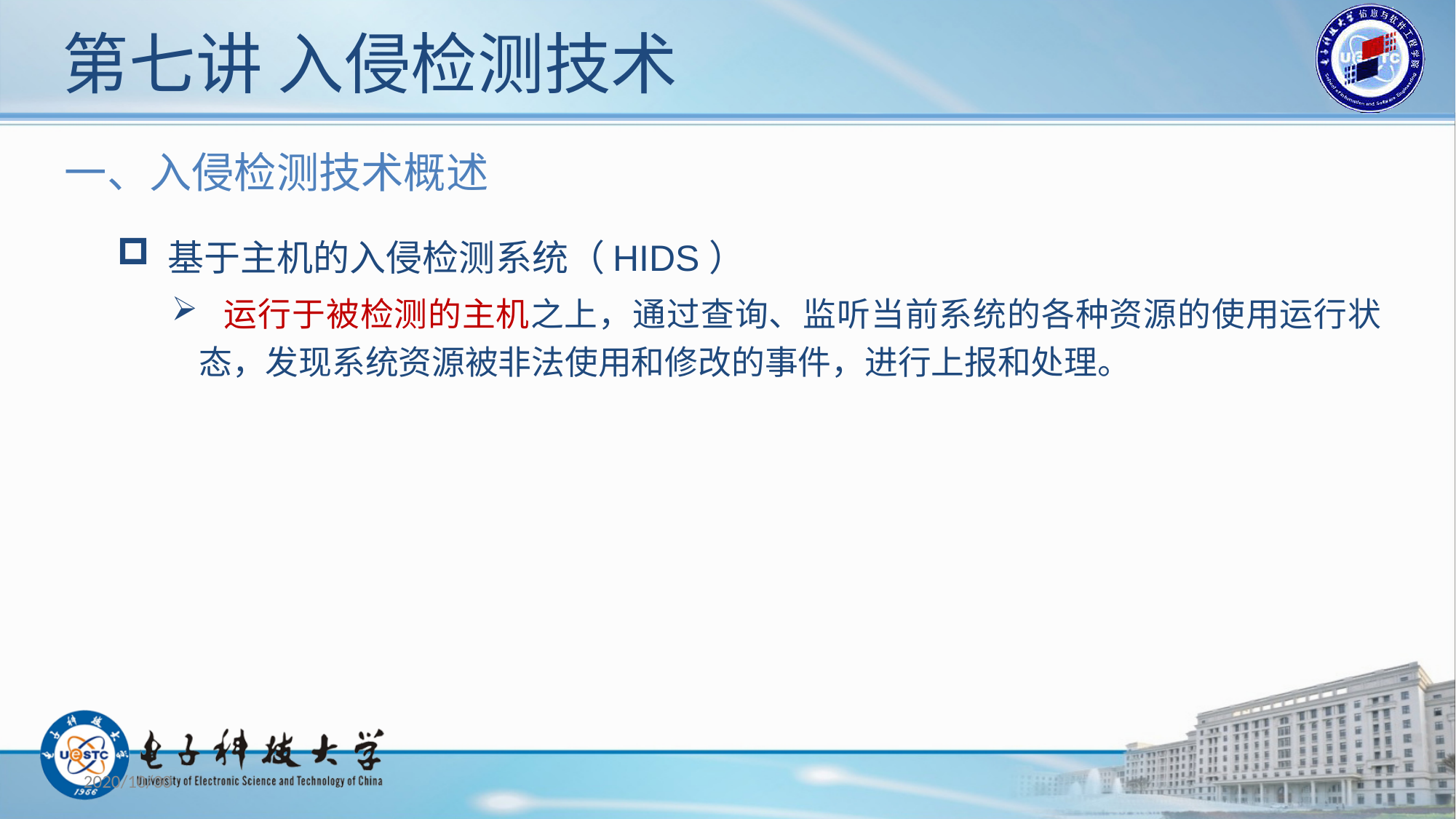

# 第七讲 入侵检测技术
一、入侵检测技术概述
 基于主机的入侵检测系统（HIDS）
  运行于被检测的主机之上，通过查询、监听当前系统的各种资源的使用运行状态，发现系统资源被非法使用和修改的事件，进行上报和处理。
2020/10/30